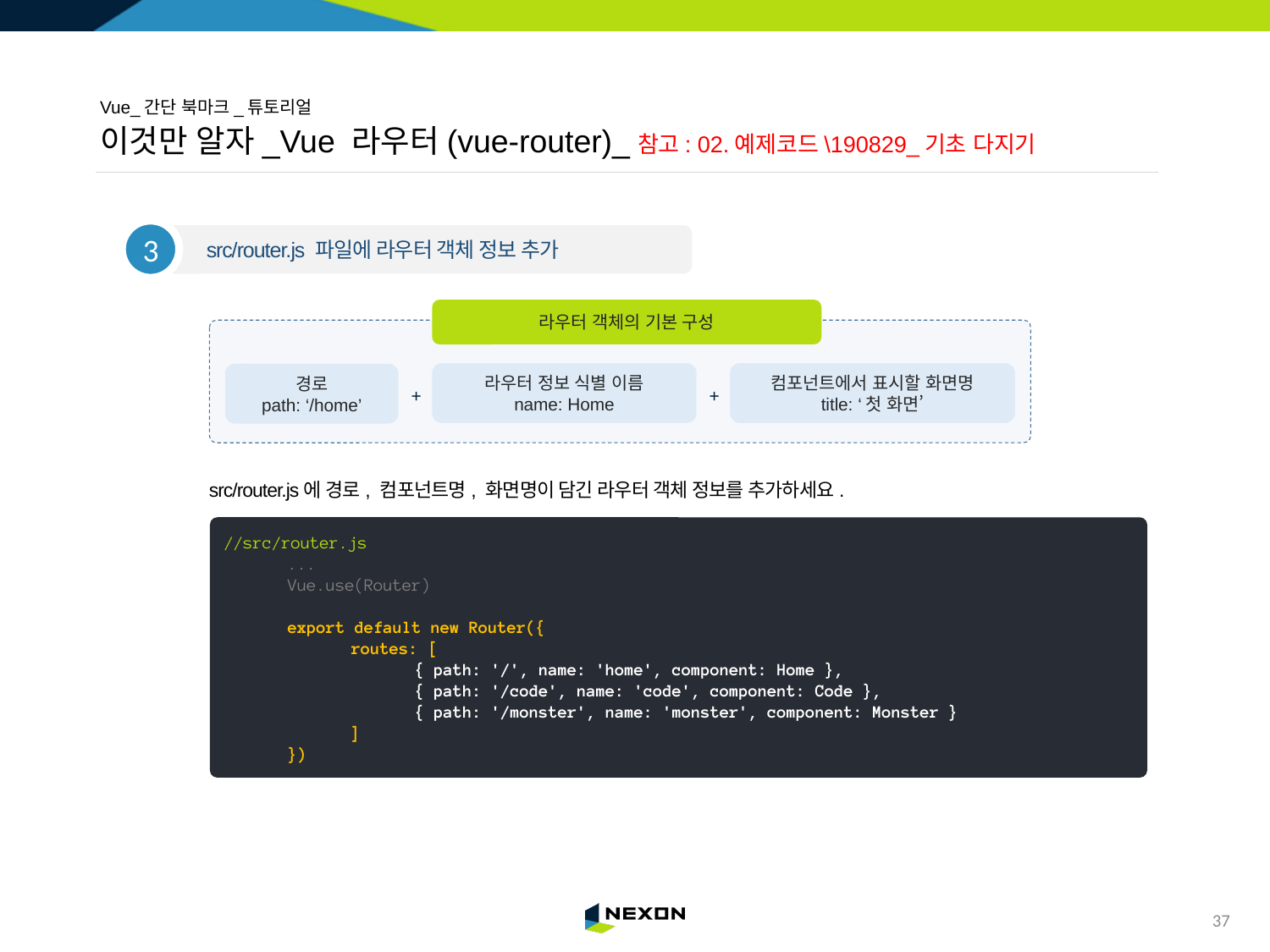

# Vue_간단 북마크_튜토리얼 이것만 알자_Vue 라우터(vue-router)_참고: 02.예제코드\190829_기초 다지기
3
src/router.js 파일에 라우터 객체 정보 추가
라우터 객체의 기본 구성

라우터 정보 식별 이름
name: Home
컴포넌트에서 표시할 화면명
title: ‘첫 화면’
경로
path: ‘/home’
+
+
src/router.js에 경로, 컴포넌트명, 화면명이 담긴 라우터 객체 정보를 추가하세요.
//src/router.js
...
Vue.use(Router)

export default new Router({
routes: [
{ path: '/', name: 'home', component: Home },
{ path: '/code', name: 'code', component: Code },
{ path: '/monster', name: 'monster', component: Monster }
]
})
37